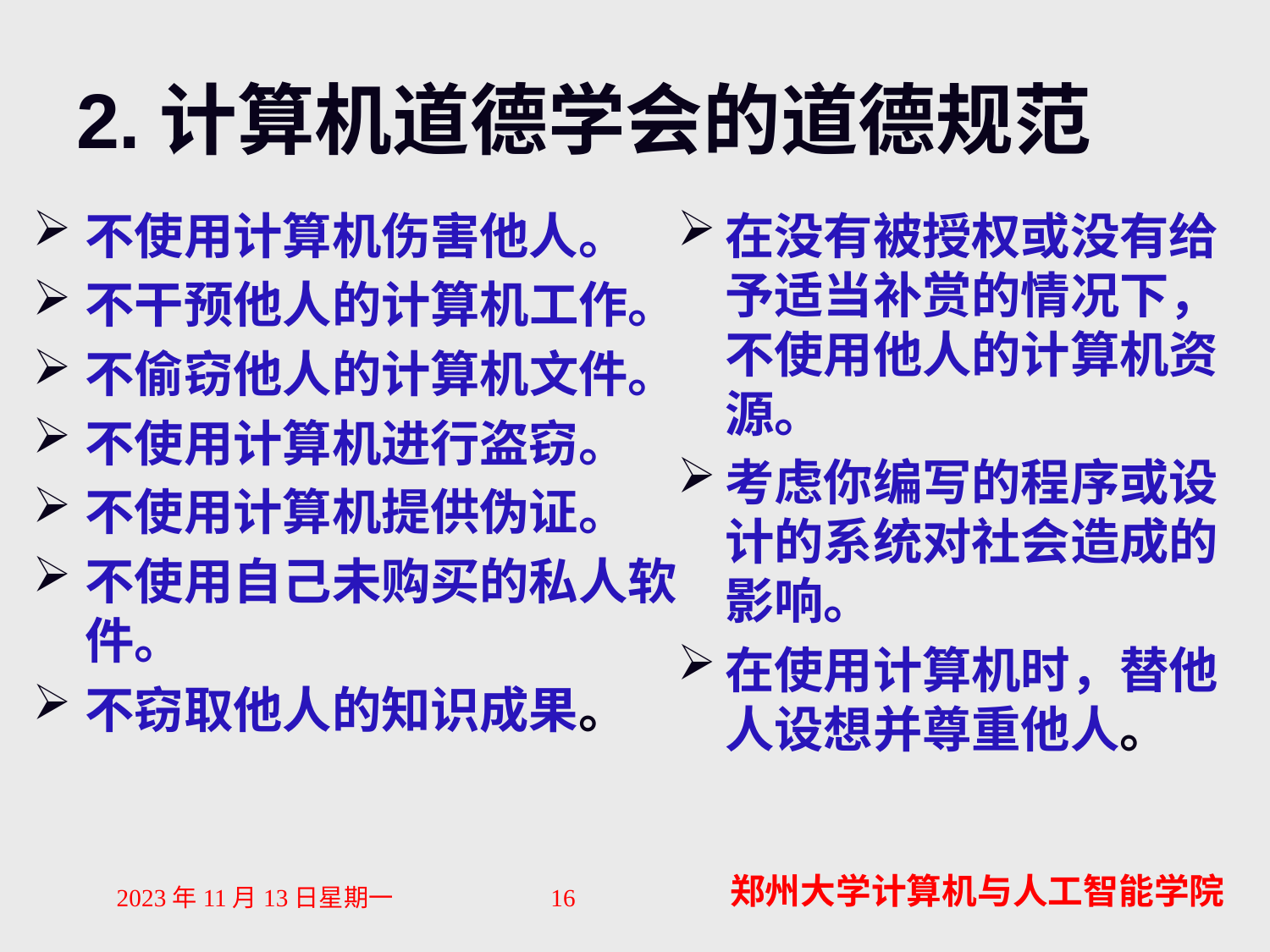

# 2.计算机道德学会的道德规范
不使用计算机伤害他人。
不干预他人的计算机工作。
不偷窃他人的计算机文件。
不使用计算机进行盗窃。
不使用计算机提供伪证。
不使用自己未购买的私人软件。
不窃取他人的知识成果。

在没有被授权或没有给予适当补赏的情况下，不使用他人的计算机资源。
考虑你编写的程序或设计的系统对社会造成的影响。
在使用计算机时，替他人设想并尊重他人。